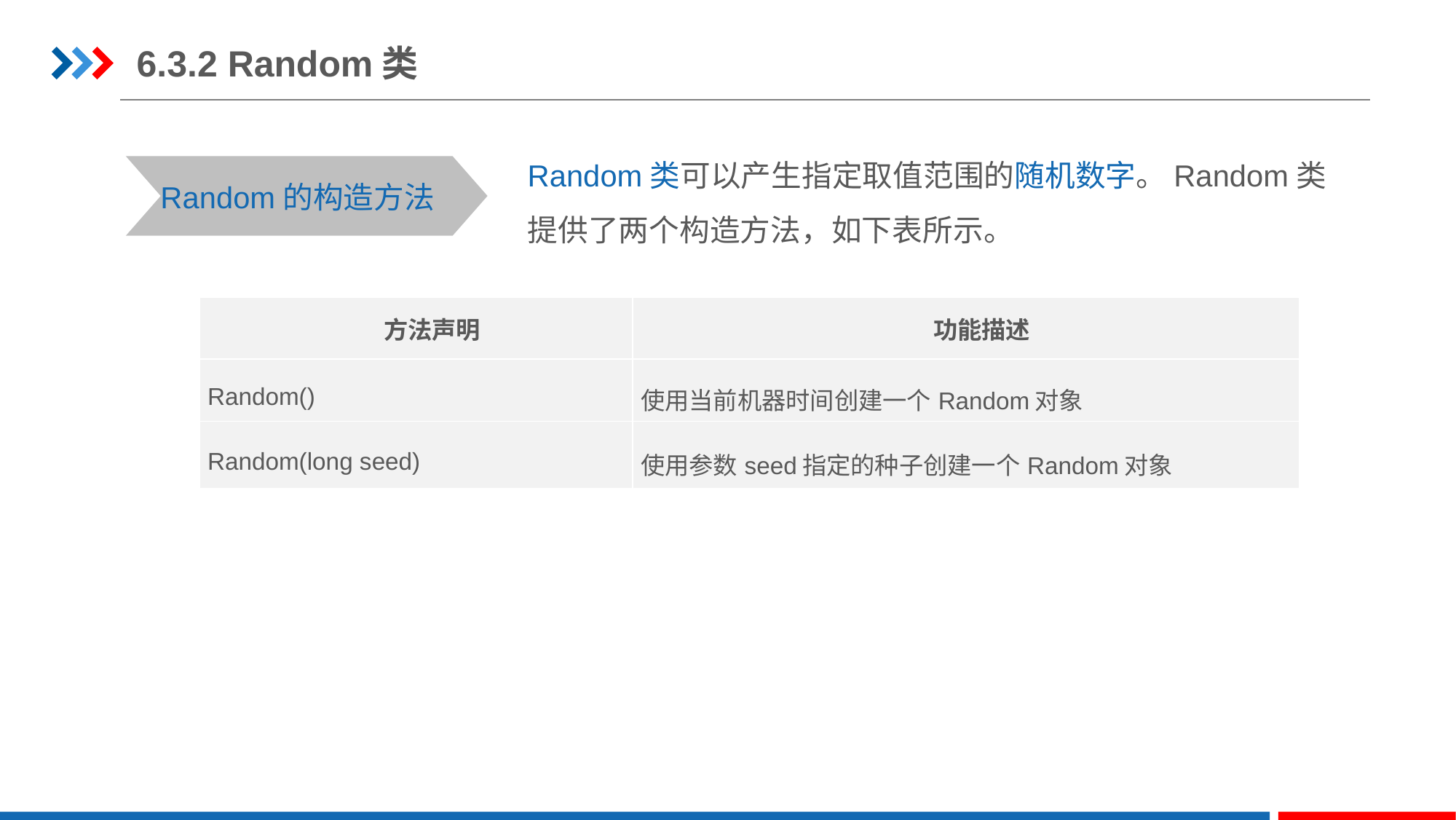

6.3.2 Random类
Random类可以产生指定取值范围的随机数字。Random类提供了两个构造方法，如下表所示。

Random的构造方法
| 方法声明 | 功能描述 |
| --- | --- |
| Random() | 使用当前机器时间创建一个Random对象 |
| Random(long seed) | 使用参数seed指定的种子创建一个Random对象 |